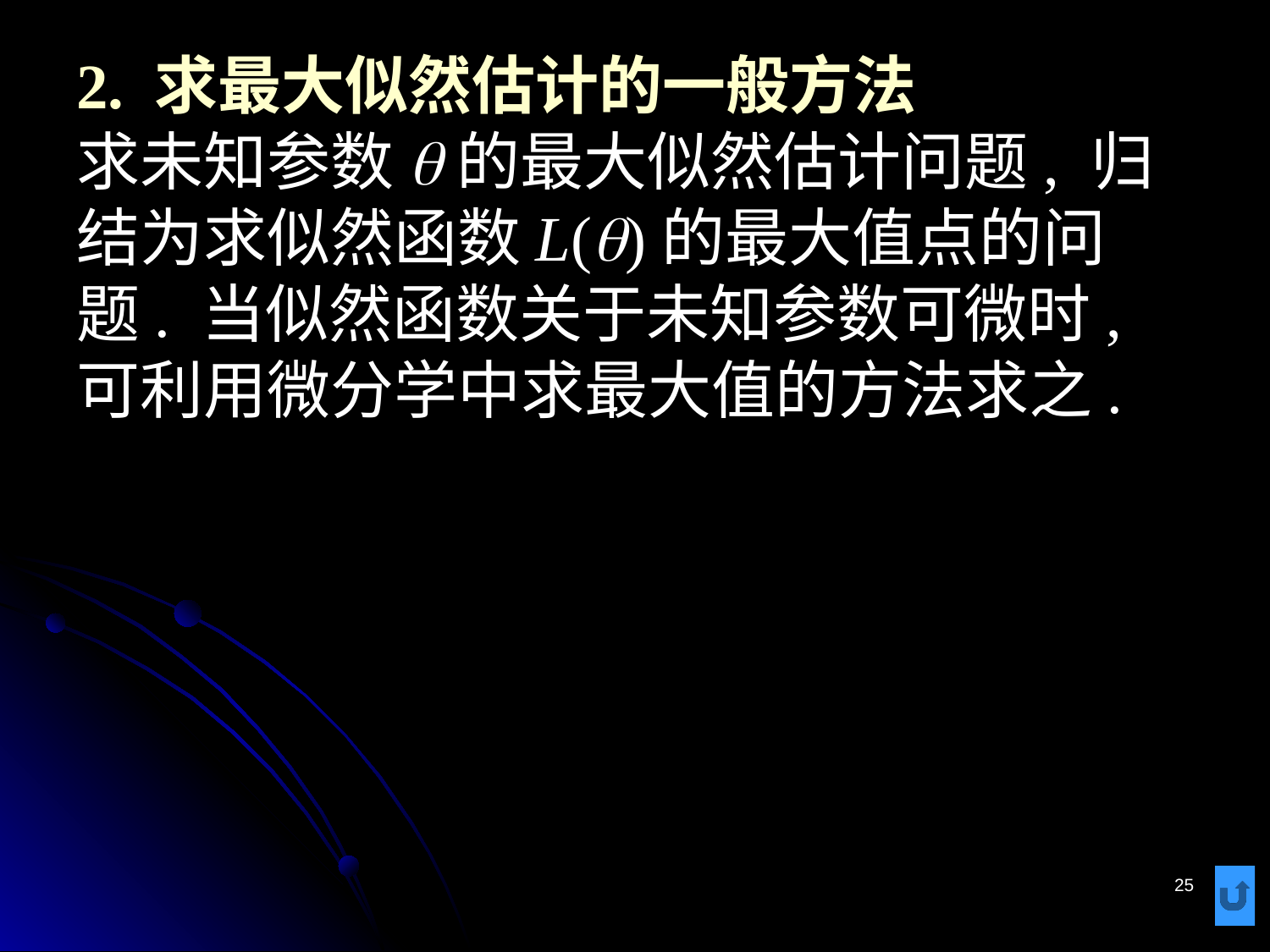

# 2. 求最大似然估计的一般方法 求未知参数θ的最大似然估计问题, 归结为求似然函数L(θ)的最大值点的问题. 当似然函数关于未知参数可微时, 可利用微分学中求最大值的方法求之.
25